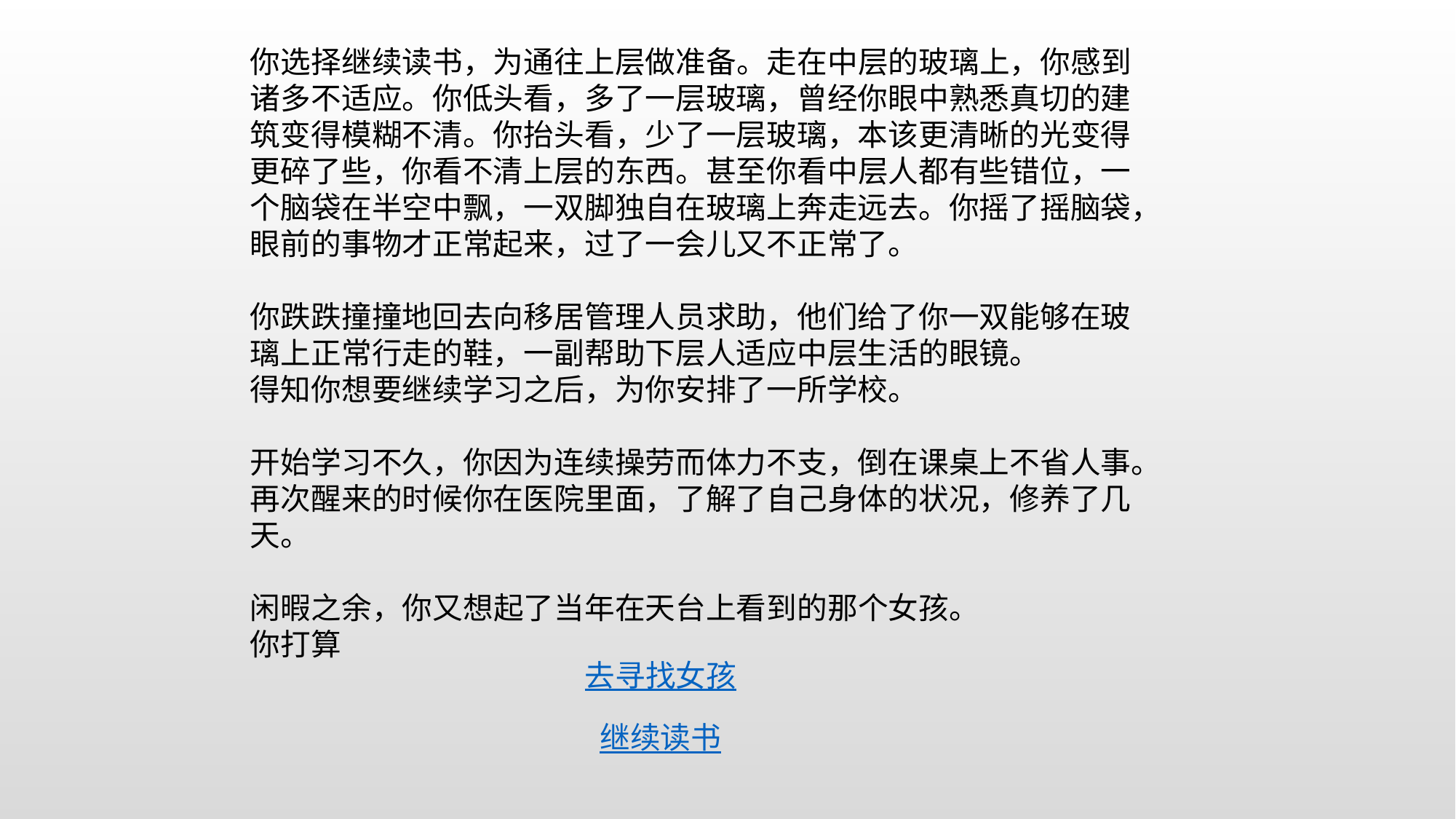

你选择继续读书，为通往上层做准备。走在中层的玻璃上，你感到诸多不适应。你低头看，多了一层玻璃，曾经你眼中熟悉真切的建筑变得模糊不清。你抬头看，少了一层玻璃，本该更清晰的光变得更碎了些，你看不清上层的东西。甚至你看中层人都有些错位，一个脑袋在半空中飘，一双脚独自在玻璃上奔走远去。你摇了摇脑袋，眼前的事物才正常起来，过了一会儿又不正常了。

你跌跌撞撞地回去向移居管理人员求助，他们给了你一双能够在玻璃上正常行走的鞋，一副帮助下层人适应中层生活的眼镜。
得知你想要继续学习之后，为你安排了一所学校。

开始学习不久，你因为连续操劳而体力不支，倒在课桌上不省人事。
再次醒来的时候你在医院里面，了解了自己身体的状况，修养了几天。

闲暇之余，你又想起了当年在天台上看到的那个女孩。
你打算
去寻找女孩
继续读书